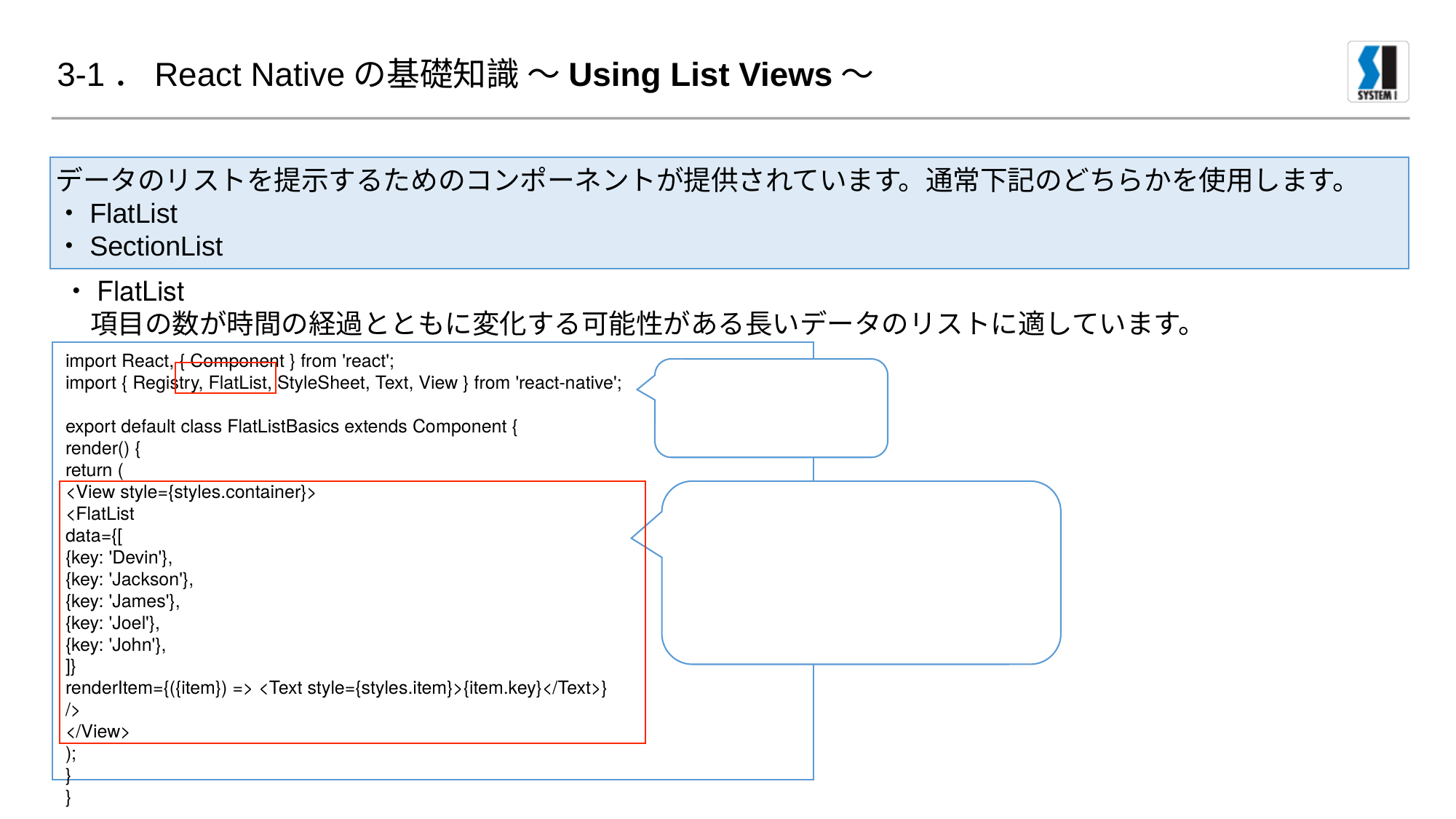

# 3-1．React Nativeの基礎知識 ～Using List Views～
データのリストを提示するためのコンポーネントが提供されています。通常下記のどちらかを使用します。
・FlatList
・SectionList
・FlatList
　項目の数が時間の経過とともに変化する可能性がある長いデータのリストに適しています。

import React, { Component } from 'react';
import { Registry, FlatList, StyleSheet, Text, View } from 'react-native';
export default class FlatListBasics extends Component {
render() {
return (
<View style={styles.container}>
<FlatList
data={[
{key: 'Devin'},
{key: 'Jackson'},
{key: 'James'},
{key: 'Joel'},
{key: 'John'},
]}
renderItem={({item}) => <Text style={styles.item}>{item.key}</Text>}
/>
</View>
);
}
}